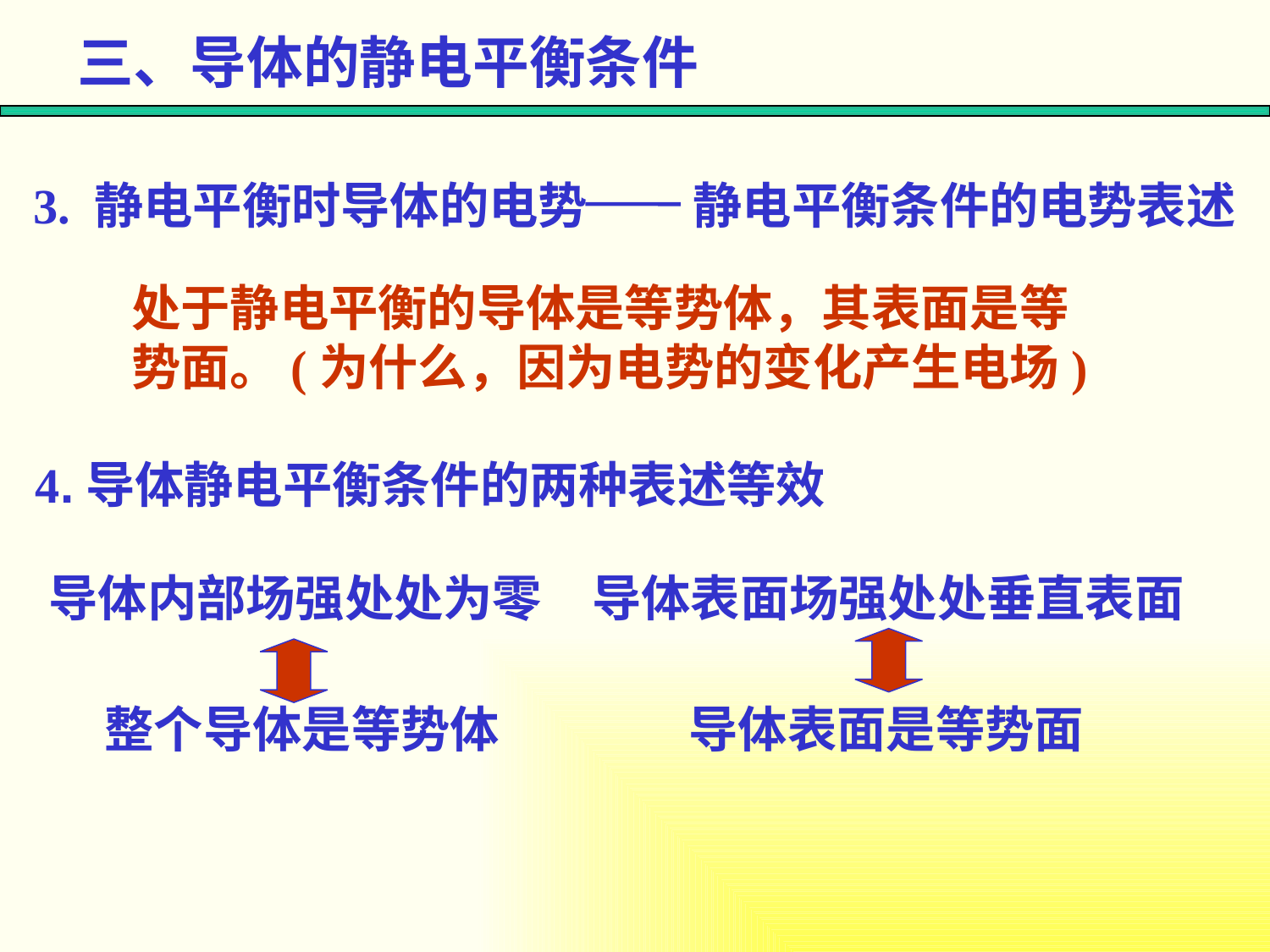

三、导体的静电平衡条件

3. 静电平衡时导体的电势
静电平衡条件的电势表述

处于静电平衡的导体是等势体，其表面是等势面。(为什么，因为电势的变化产生电场)
4.导体静电平衡条件的两种表述等效
导体内部场强处处为零

整个导体是等势体
导体表面场强处处垂直表面

导体表面是等势面